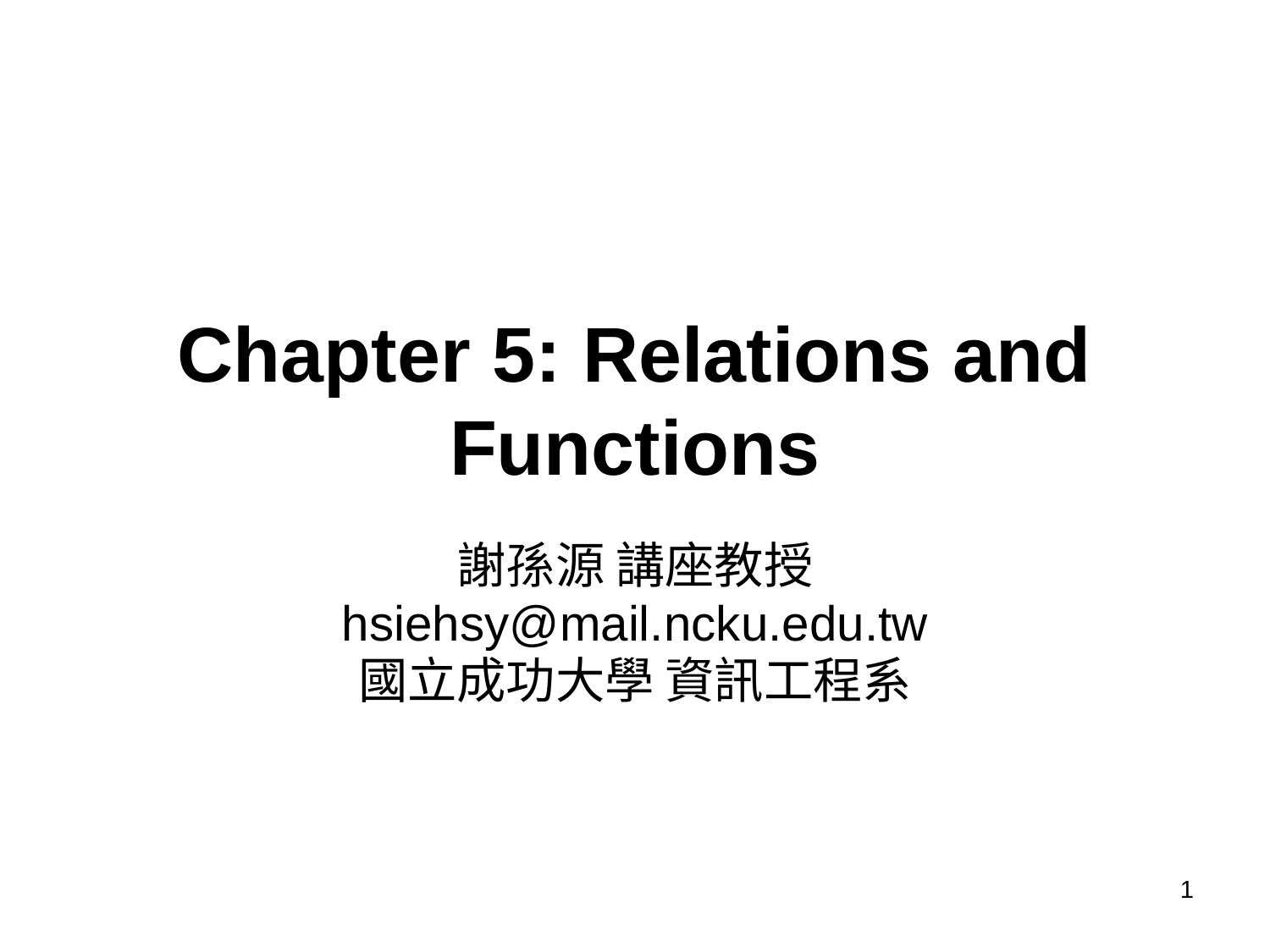

# Chapter 5: Relations and Functions
謝孫源 講座教授
hsiehsy@mail.ncku.edu.tw
國立成功大學 資訊工程系
1